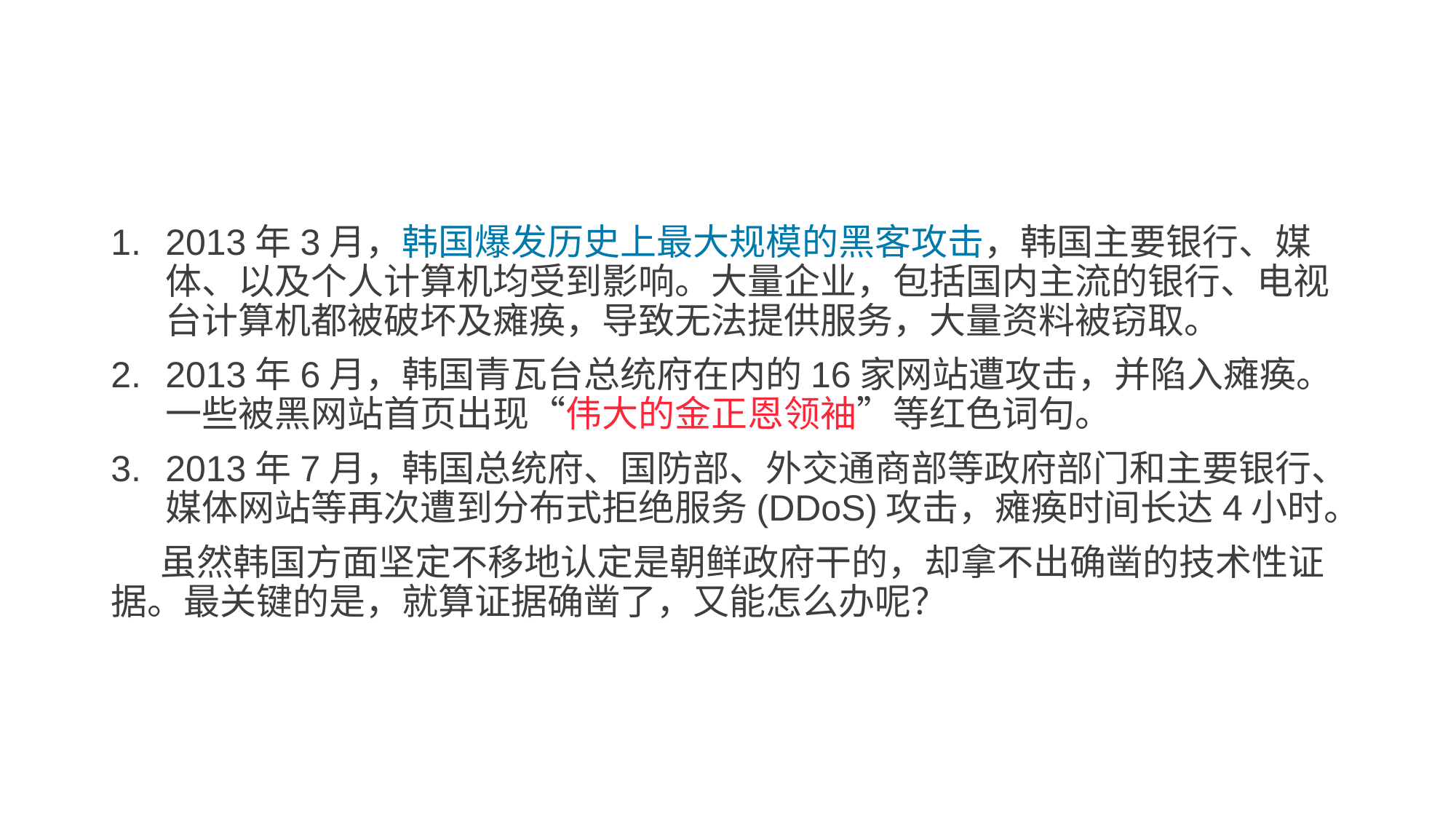

#
2013年3月，韩国爆发历史上最大规模的黑客攻击，韩国主要银行、媒体、以及个人计算机均受到影响。大量企业，包括国内主流的银行、电视台计算机都被破坏及瘫痪，导致无法提供服务，大量资料被窃取。
2013年6月，韩国青瓦台总统府在内的16家网站遭攻击，并陷入瘫痪。一些被黑网站首页出现“伟大的金正恩领袖”等红色词句。
2013年7月，韩国总统府、国防部、外交通商部等政府部门和主要银行、媒体网站等再次遭到分布式拒绝服务(DDoS)攻击，瘫痪时间长达4小时。
     虽然韩国方面坚定不移地认定是朝鲜政府干的，却拿不出确凿的技术性证据。最关键的是，就算证据确凿了，又能怎么办呢？